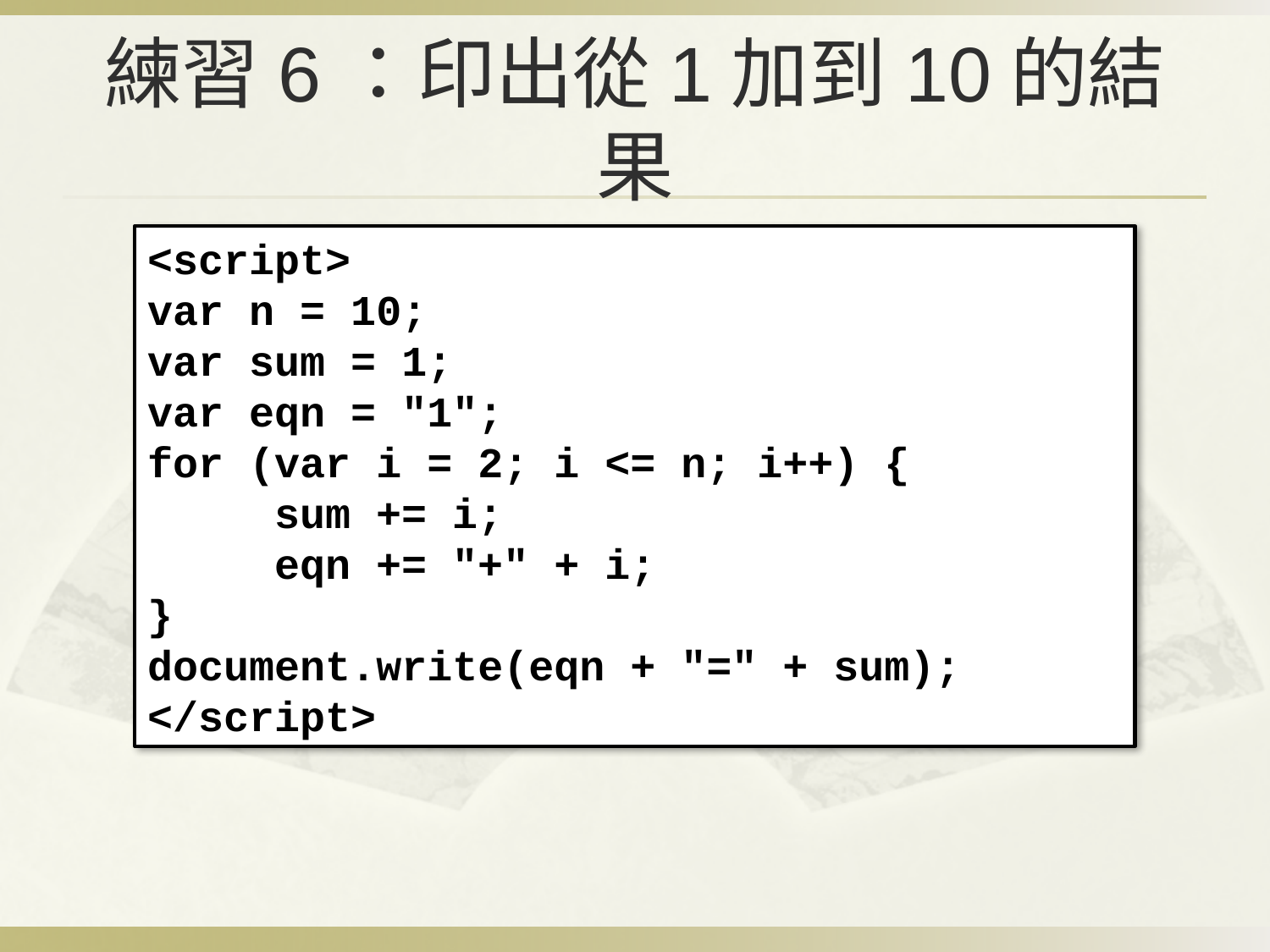

# 練習6：印出從1加到10的結果
<script>
var n = 10;
var sum = 1;
var eqn = "1";
for (var i = 2; i <= n; i++) {
	sum += i;
	eqn += "+" + i;
}
document.write(eqn + "=" + sum);
</script>